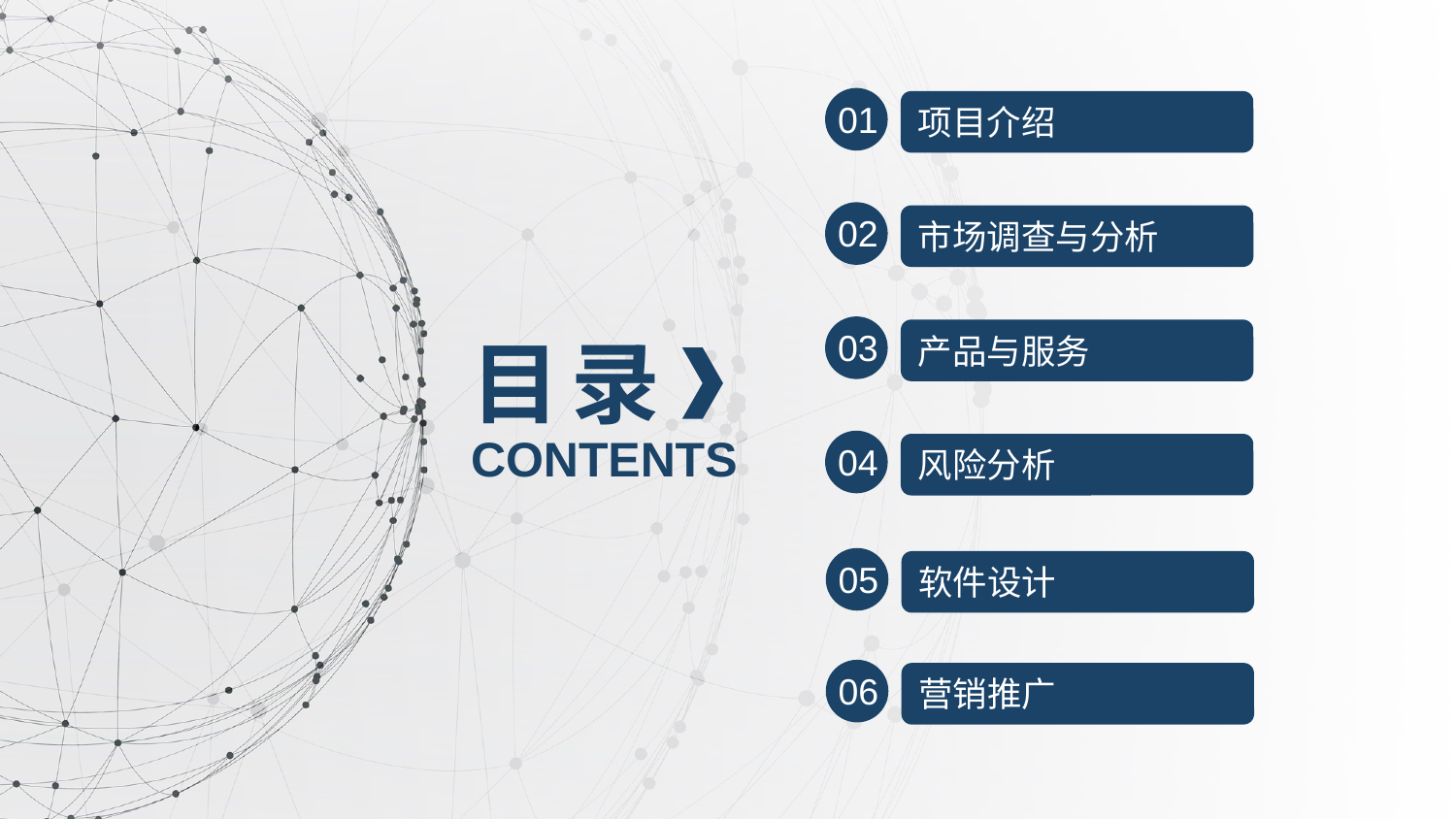

01
项目介绍

02
市场调查与分析

03
产品与服务
目 录

CONTENTS

04
风险分析

05
软件设计

06
营销推广